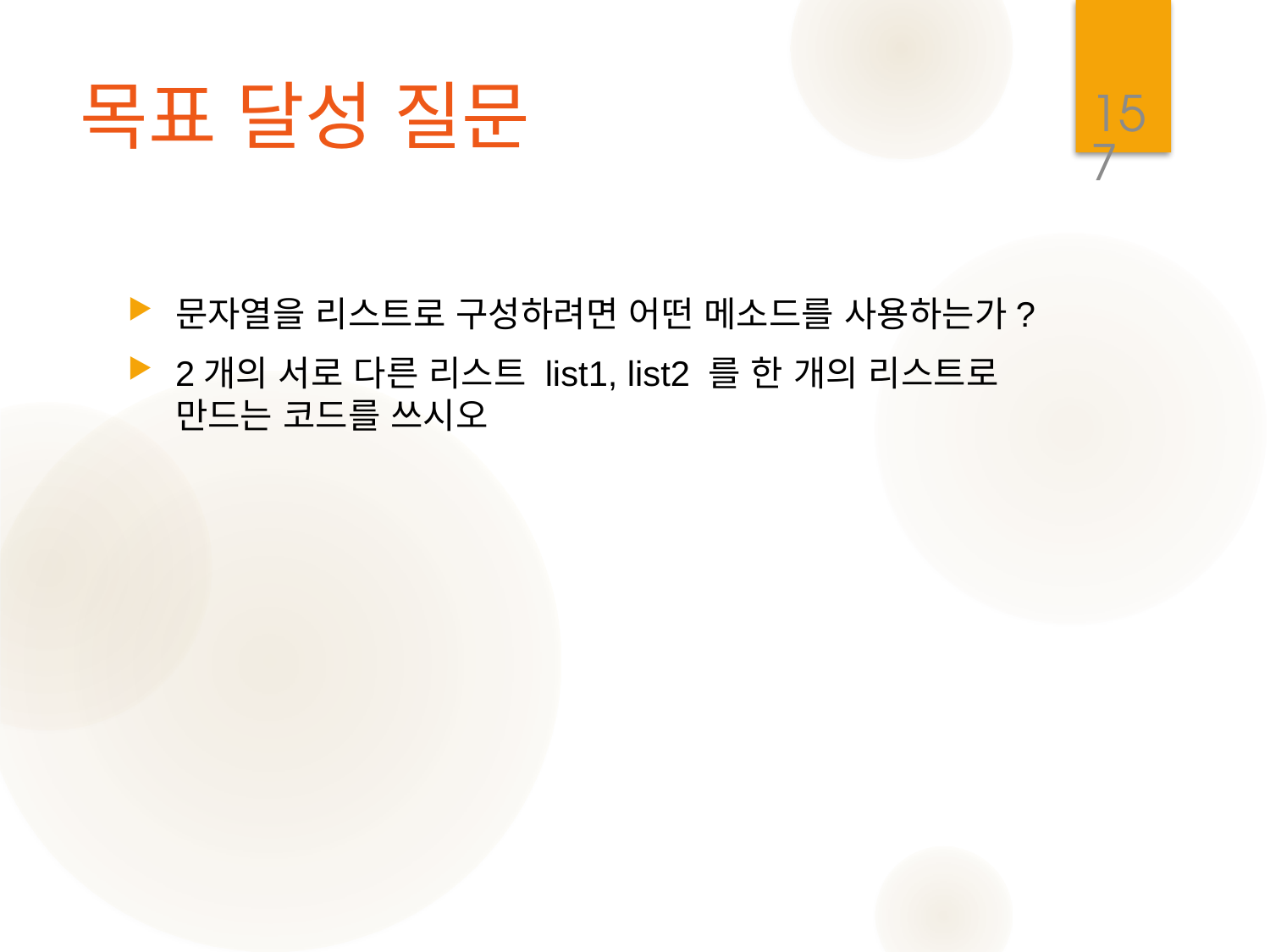

157
# 목표 달성 질문
문자열을 리스트로 구성하려면 어떤 메소드를 사용하는가?
2개의 서로 다른 리스트 list1, list2 를 한 개의 리스트로 만드는 코드를 쓰시오